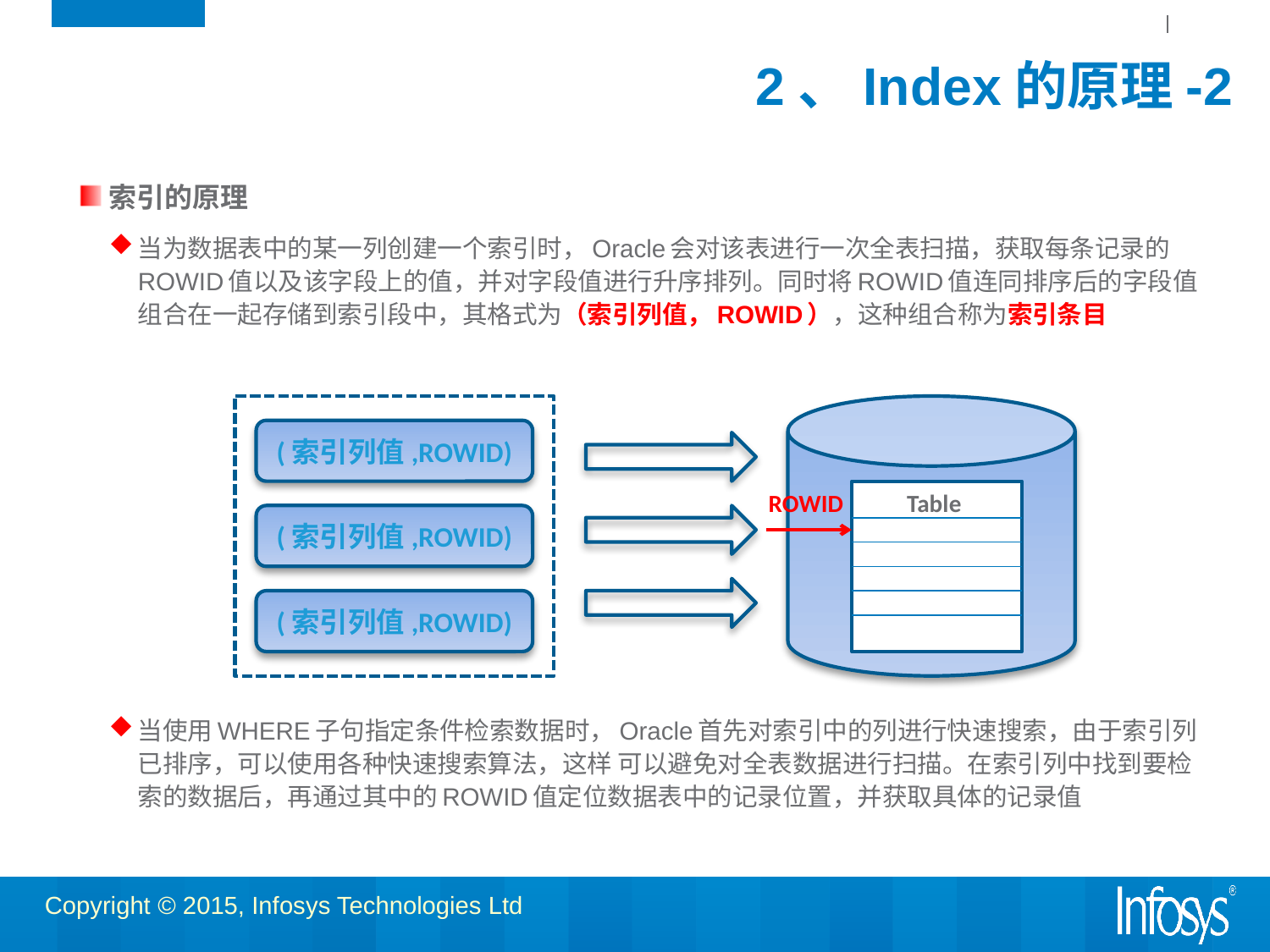

# 2、Index的原理-2
索引的原理
当为数据表中的某一列创建一个索引时，Oracle会对该表进行一次全表扫描，获取每条记录的ROWID值以及该字段上的值，并对字段值进行升序排列。同时将ROWID值连同排序后的字段值组合在一起存储到索引段中，其格式为（索引列值，ROWID），这种组合称为索引条目

当使用WHERE子句指定条件检索数据时，Oracle首先对索引中的列进行快速搜索，由于索引列已排序，可以使用各种快速搜索算法，这样 可以避免对全表数据进行扫描。在索引列中找到要检索的数据后，再通过其中的ROWID值定位数据表中的记录位置，并获取具体的记录值

(索引列值,ROWID)

(索引列值,ROWID)

(索引列值,ROWID)
ROWID

Table